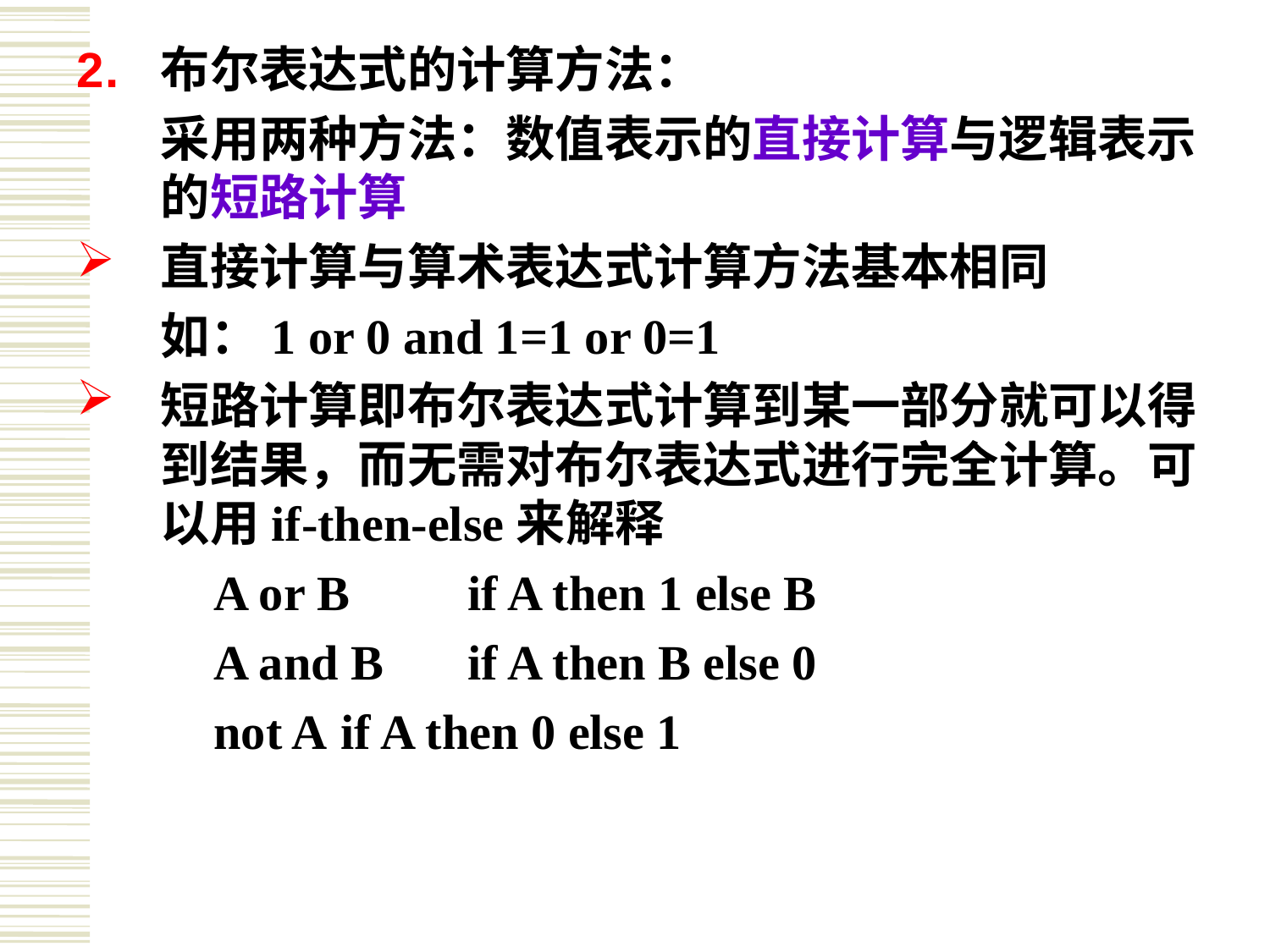

布尔表达式的计算方法：
	采用两种方法：数值表示的直接计算与逻辑表示的短路计算
直接计算与算术表达式计算方法基本相同
	如：1 or 0 and 1=1 or 0=1
短路计算即布尔表达式计算到某一部分就可以得到结果，而无需对布尔表达式进行完全计算。可以用if-then-else来解释
	A or B 	if A then 1 else B
	A and B	if A then B else 0
	not A	if A then 0 else 1